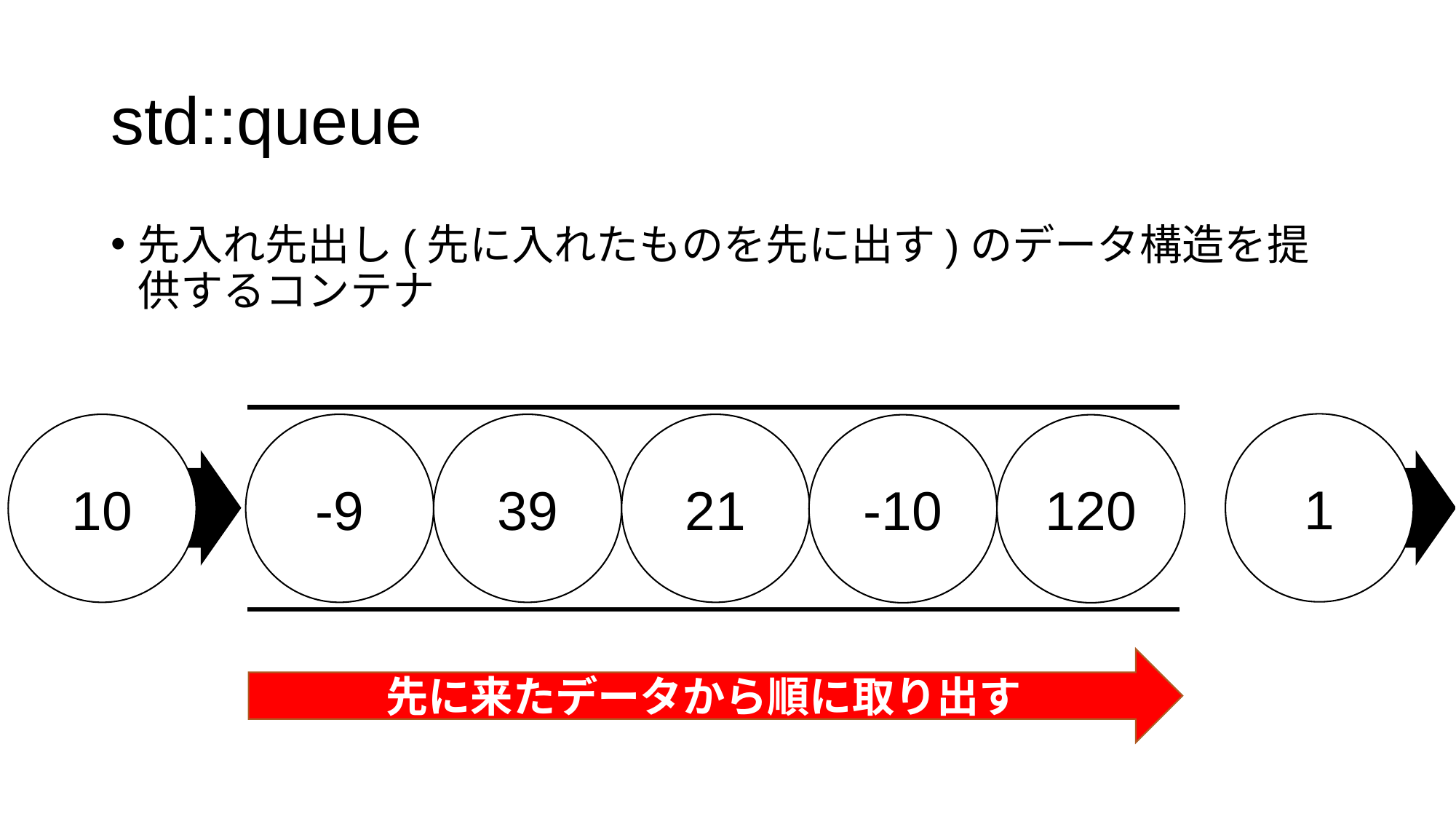

# std::queue
先入れ先出し(先に入れたものを先に出す)のデータ構造を提供するコンテナ

1
10
-9
39
21
-10
120

先に来たデータから順に取り出す